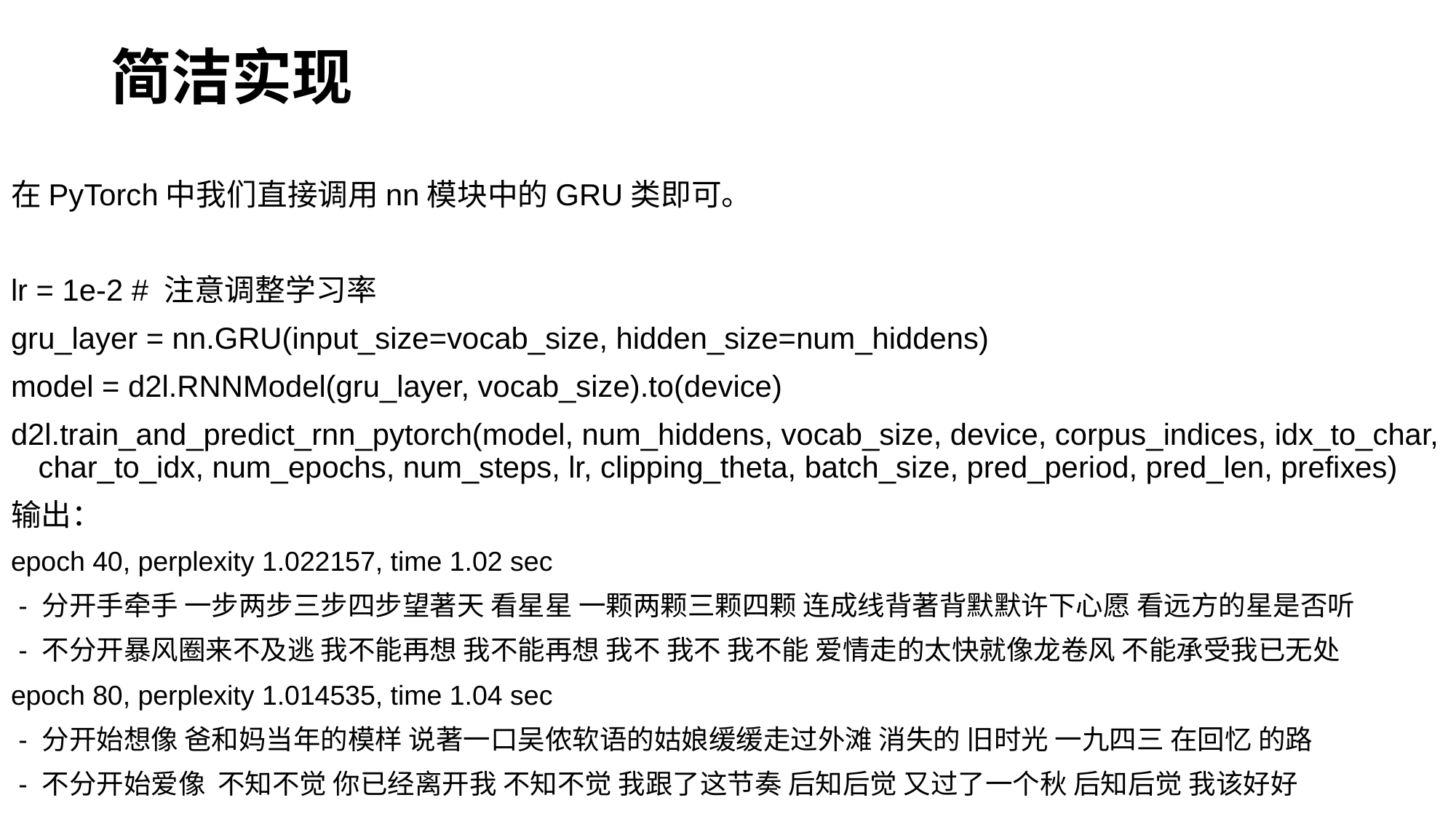

# 简洁实现
在PyTorch中我们直接调用nn模块中的GRU类即可。

lr = 1e-2 # 注意调整学习率
gru_layer = nn.GRU(input_size=vocab_size, hidden_size=num_hiddens)
model = d2l.RNNModel(gru_layer, vocab_size).to(device)
d2l.train_and_predict_rnn_pytorch(model, num_hiddens, vocab_size, device, corpus_indices, idx_to_char, char_to_idx, num_epochs, num_steps, lr, clipping_theta, batch_size, pred_period, pred_len, prefixes)
输出：
epoch 40, perplexity 1.022157, time 1.02 sec
 - 分开手牵手 一步两步三步四步望著天 看星星 一颗两颗三颗四颗 连成线背著背默默许下心愿 看远方的星是否听
 - 不分开暴风圈来不及逃 我不能再想 我不能再想 我不 我不 我不能 爱情走的太快就像龙卷风 不能承受我已无处
epoch 80, perplexity 1.014535, time 1.04 sec
 - 分开始想像 爸和妈当年的模样 说著一口吴侬软语的姑娘缓缓走过外滩 消失的 旧时光 一九四三 在回忆 的路
 - 不分开始爱像  不知不觉 你已经离开我 不知不觉 我跟了这节奏 后知后觉 又过了一个秋 后知后觉 我该好好